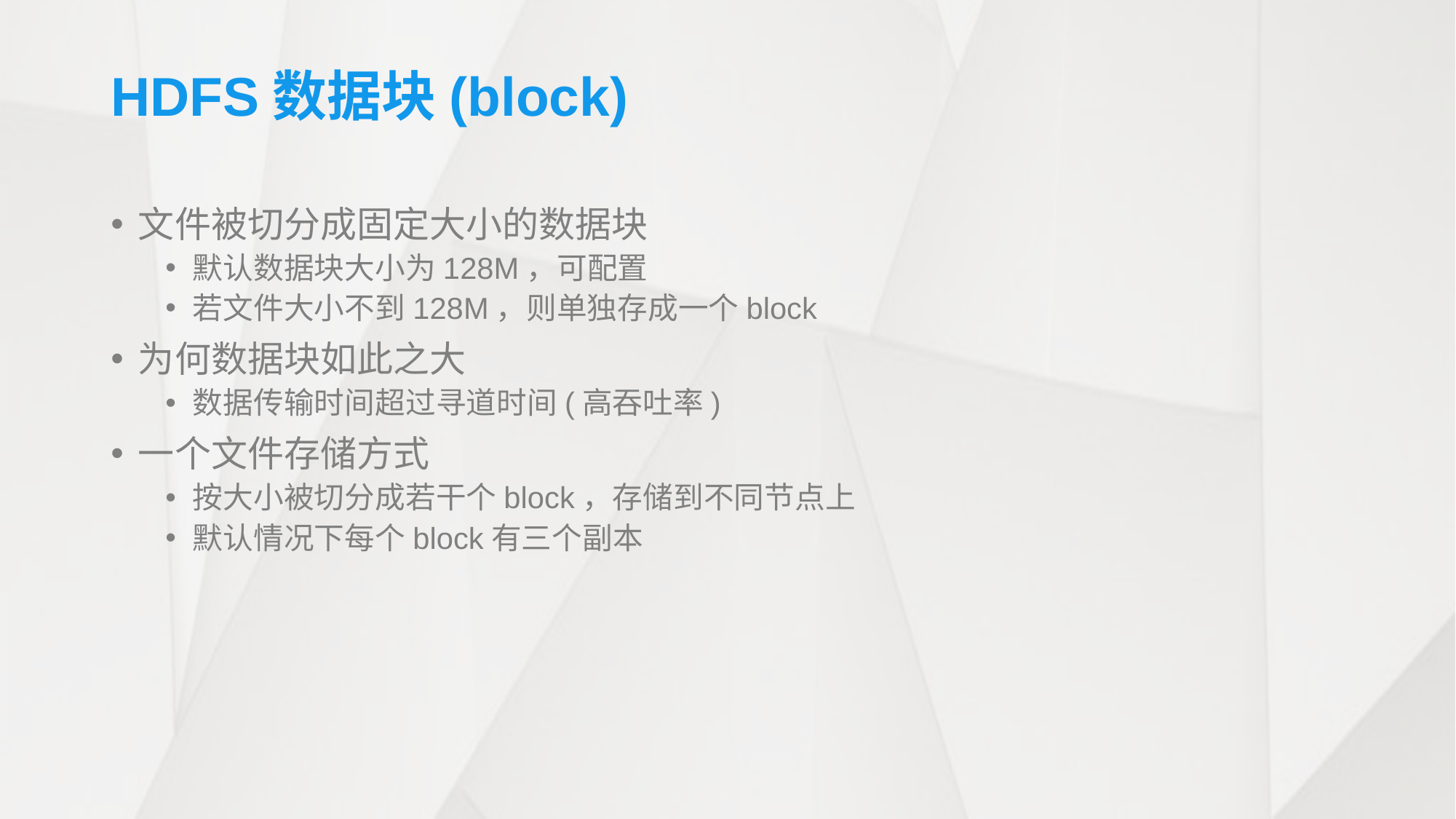

# HDFS数据块(block)
文件被切分成固定大小的数据块
默认数据块大小为128M，可配置
若文件大小不到128M，则单独存成一个block
为何数据块如此之大
数据传输时间超过寻道时间(高吞吐率)
一个文件存储方式
按大小被切分成若干个block，存储到不同节点上
默认情况下每个block有三个副本